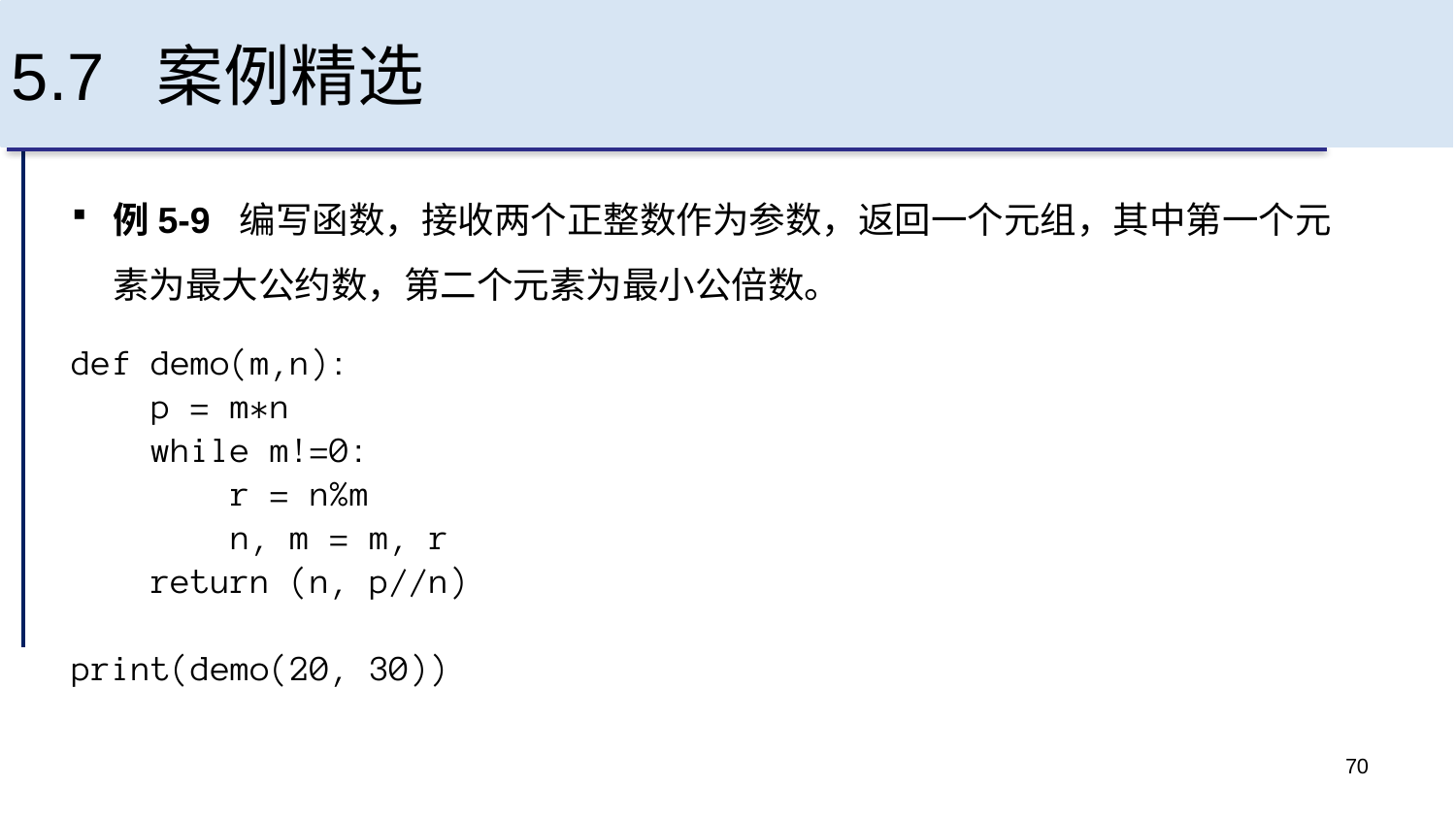

# 5.7  案例精选
例5-9  编写函数，接收两个正整数作为参数，返回一个元组，其中第一个元素为最大公约数，第二个元素为最小公倍数。

def demo(m,n):
    p = m*n
    while m!=0:
        r = n%m
        n, m = m, r
    return (n, p//n)

print(demo(20, 30))
70